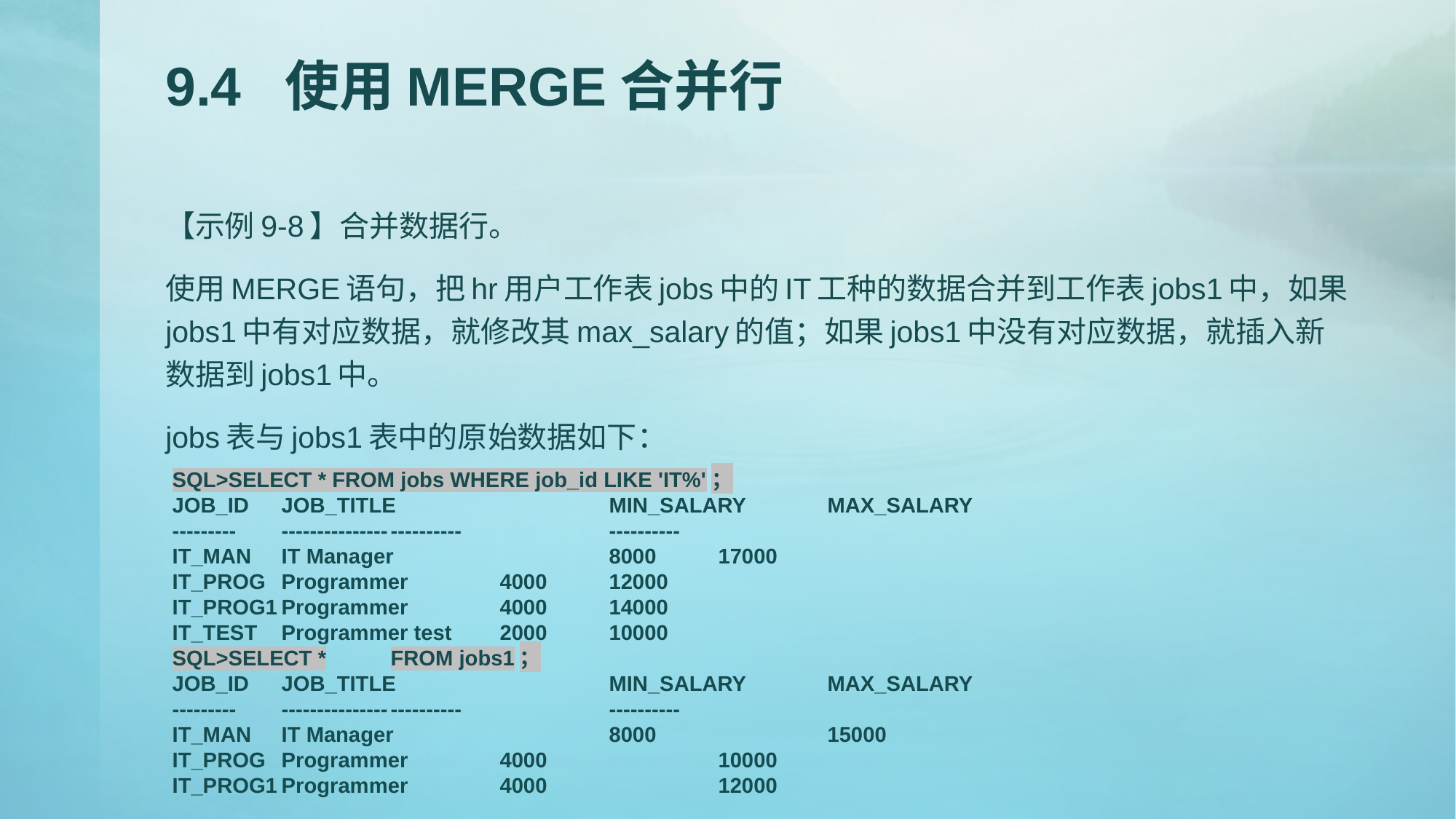

# 9.4  使用MERGE合并行
【示例9-8】合并数据行。
使用MERGE语句，把hr用户工作表jobs中的IT工种的数据合并到工作表jobs1中，如果jobs1中有对应数据，就修改其max_salary的值；如果jobs1中没有对应数据，就插入新数据到jobs1中。
jobs表与jobs1表中的原始数据如下：
SQL>SELECT * FROM jobs WHERE job_id LIKE 'IT%'；
JOB_ID	JOB_TITLE		MIN_SALARY	MAX_SALARY
---------	---------------	----------		----------
IT_MAN	IT Manager		8000        	17000
IT_PROG	Programmer	4000        	12000
IT_PROG1	Programmer	4000        	14000
IT_TEST	Programmer test	2000        	10000
SQL>SELECT *	FROM jobs1；
JOB_ID	JOB_TITLE		MIN_SALARY  	MAX_SALARY
---------	---------------	----------		----------
IT_MAN	IT Manager		8000		15000
IT_PROG	Programmer	4000		10000
IT_PROG1	Programmer	4000		12000